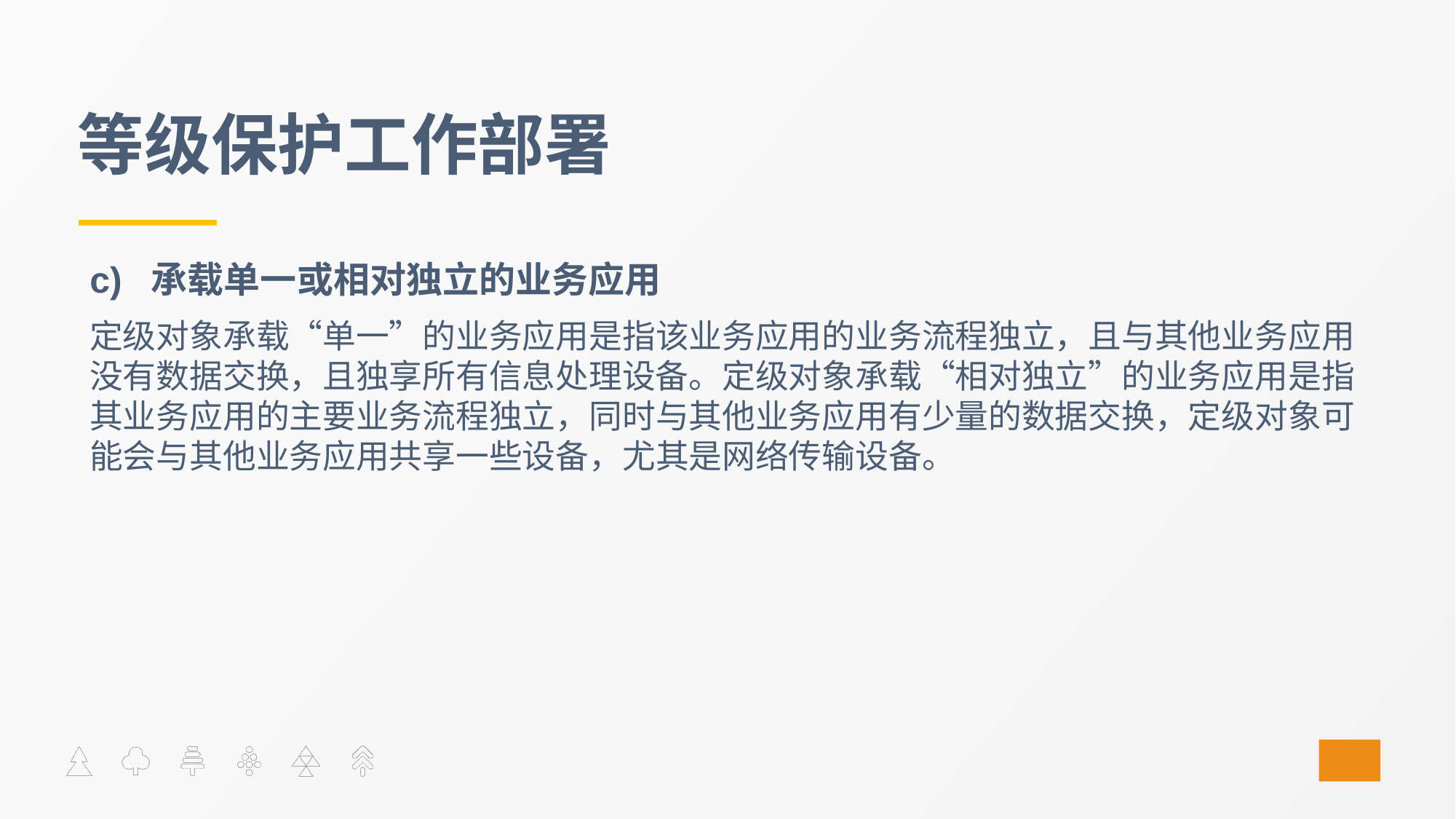

# 等级保护工作部署

c)  承载单一或相对独立的业务应用
定级对象承载“单一”的业务应用是指该业务应用的业务流程独立，且与其他业务应用没有数据交换，且独享所有信息处理设备。定级对象承载“相对独立”的业务应用是指其业务应用的主要业务流程独立，同时与其他业务应用有少量的数据交换，定级对象可能会与其他业务应用共享一些设备，尤其是网络传输设备。
18